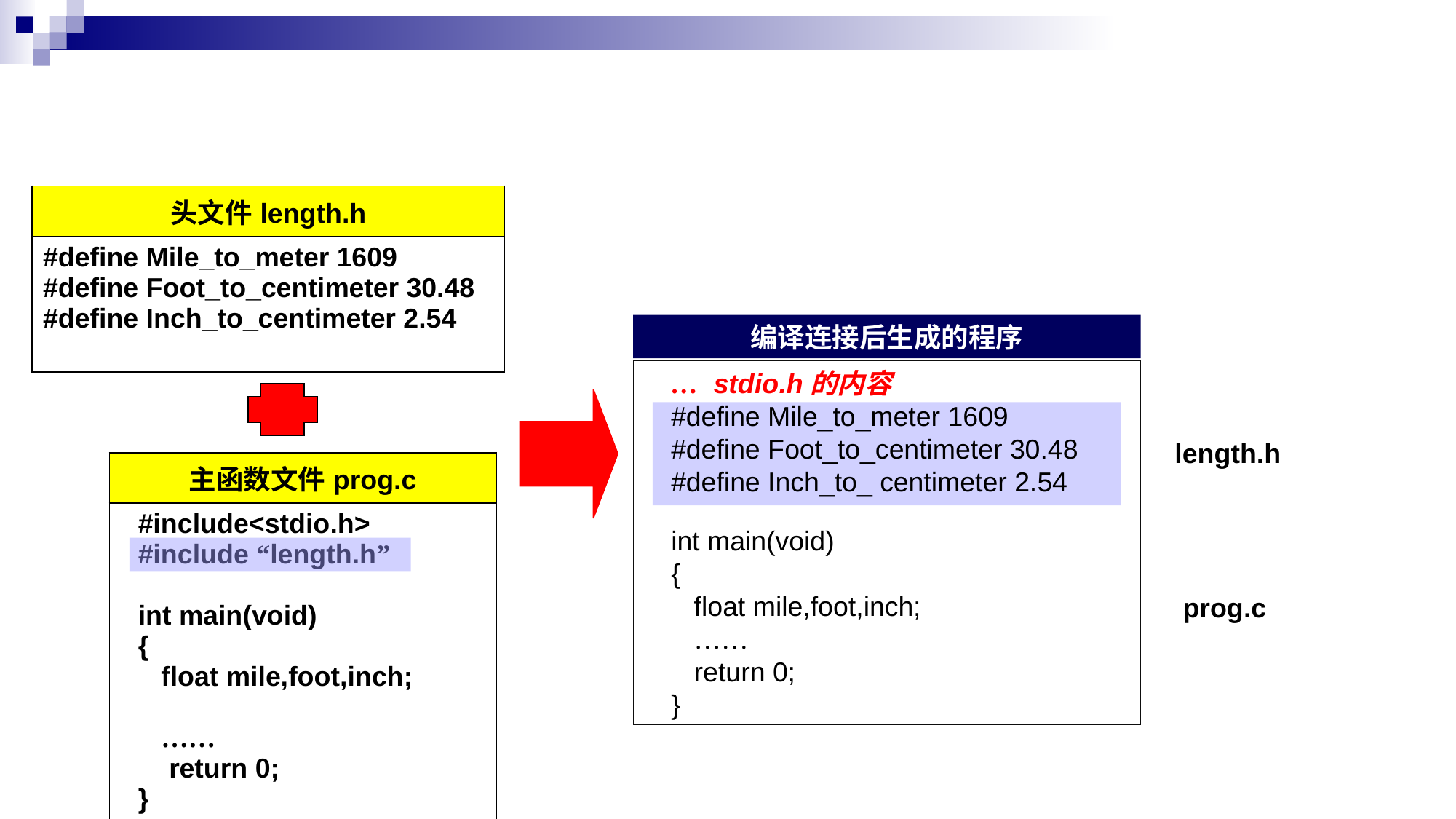

| 头文件length.h |
| --- |
| #define Mile\_to\_meter 1609 #define Foot\_to\_centimeter 30.48 #define Inch\_to\_centimeter 2.54 |

编译连接后生成的程序
…  stdio.h的内容
#define Mile_to_meter 1609
#define Foot_to_centimeter 30.48
#define Inch_to_ centimeter 2.54
int main(void)
{
   float mile,foot,inch;
   ……
   return 0;
}

length.h
| 主函数文件prog.c |
| --- |
| #include<stdio.h> #include “length.h” int main(void) { float mile,foot,inch; …… return 0; } |

prog.c